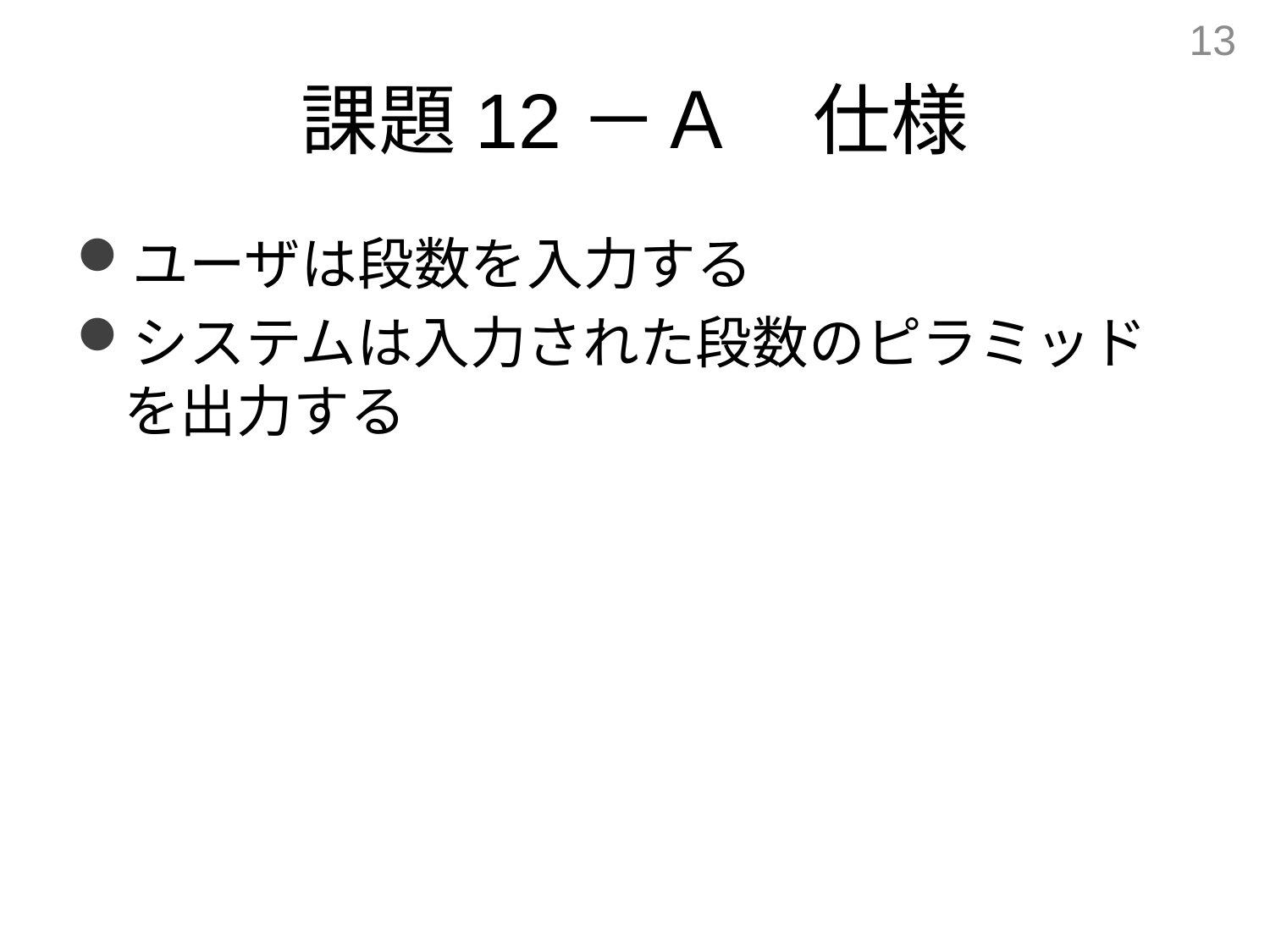

13
# 課題12－Ａ　仕様
ユーザは段数を入力する
システムは入力された段数のピラミッドを出力する